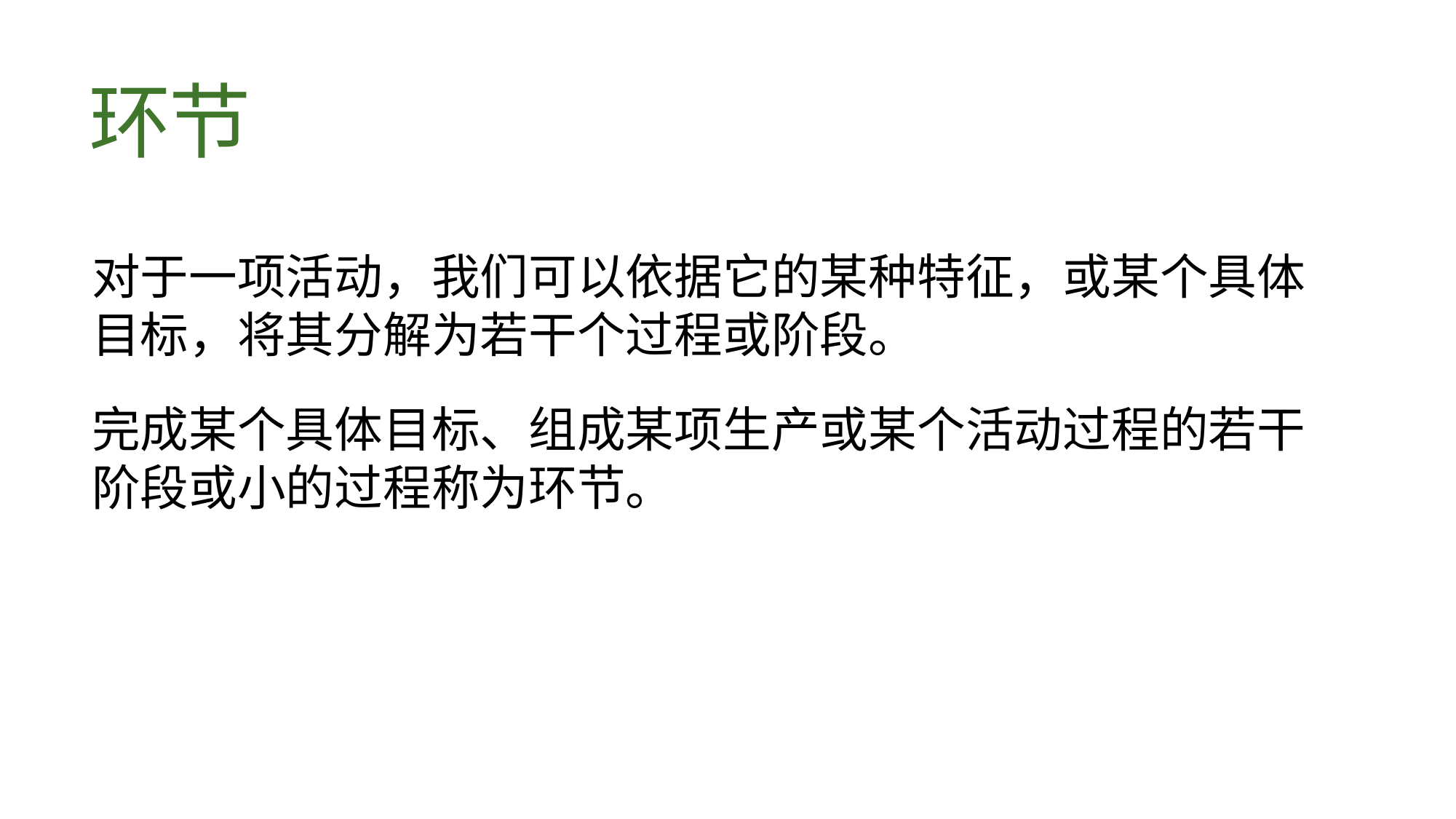

# 环节
对于一项活动，我们可以依据它的某种特征，或某个具体目标，将其分解为若干个过程或阶段。
完成某个具体目标、组成某项生产或某个活动过程的若干阶段或小的过程称为环节。